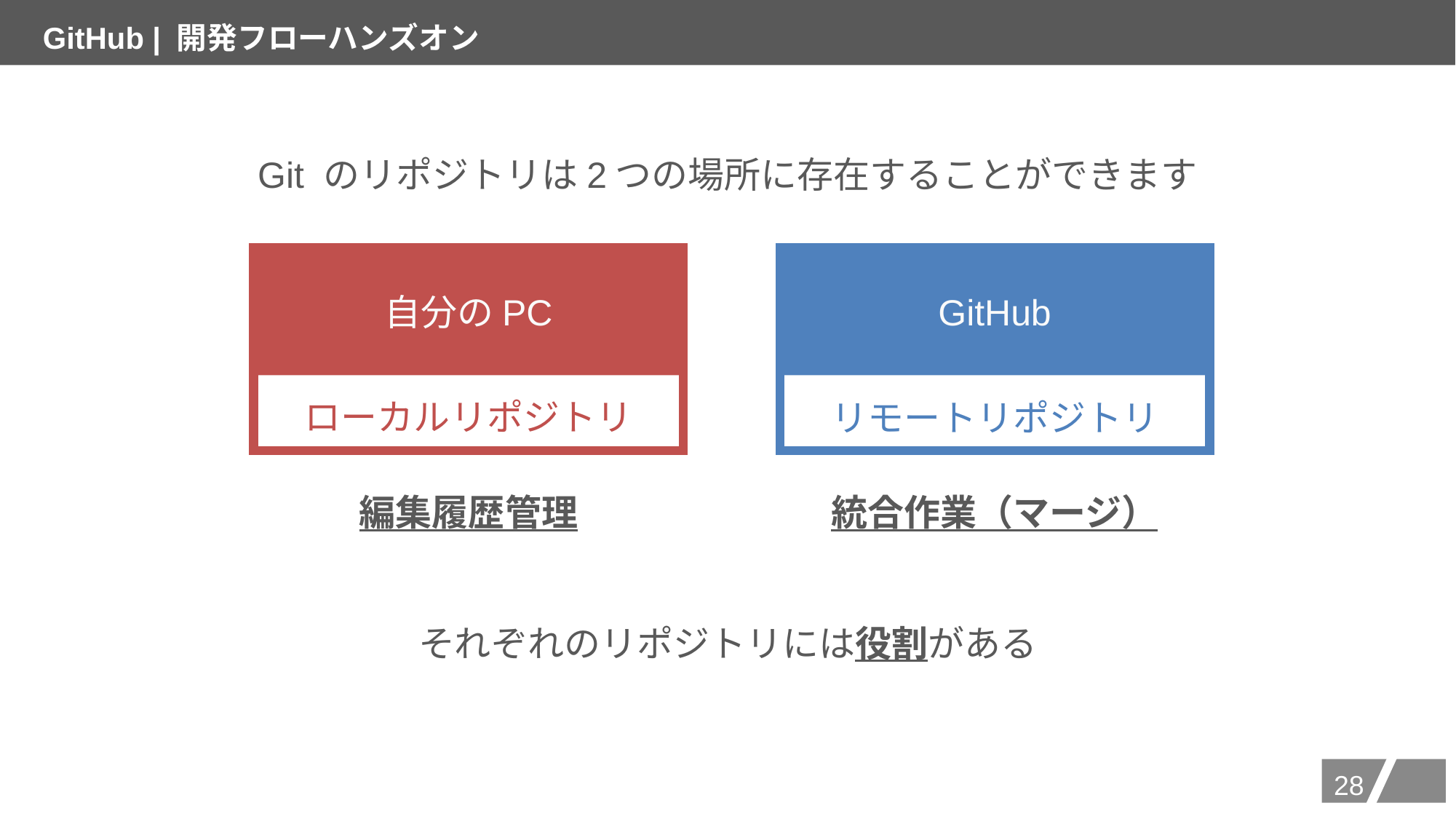

GitHub | 開発フローハンズオン
Git のリポジトリは2つの場所に存在することができます

GitHub
リモートリポジトリ

自分のPC
ローカルリポジトリ
編集履歴管理
統合作業（マージ）
それぞれのリポジトリには役割がある
28